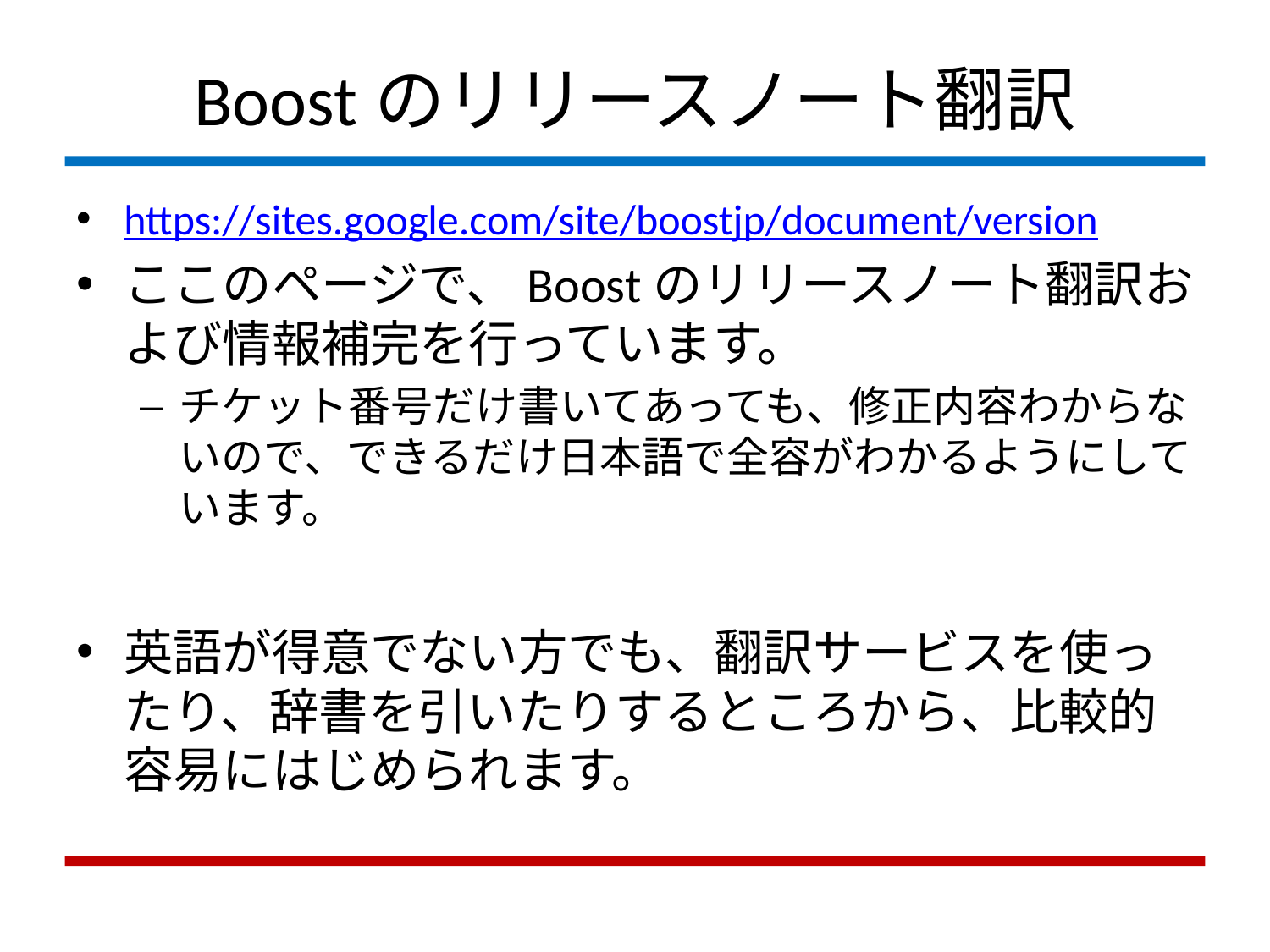

# Boostのリリースノート翻訳
https://sites.google.com/site/boostjp/document/version
ここのページで、Boostのリリースノート翻訳および情報補完を行っています。
チケット番号だけ書いてあっても、修正内容わからないので、できるだけ日本語で全容がわかるようにしています。

英語が得意でない方でも、翻訳サービスを使ったり、辞書を引いたりするところから、比較的容易にはじめられます。